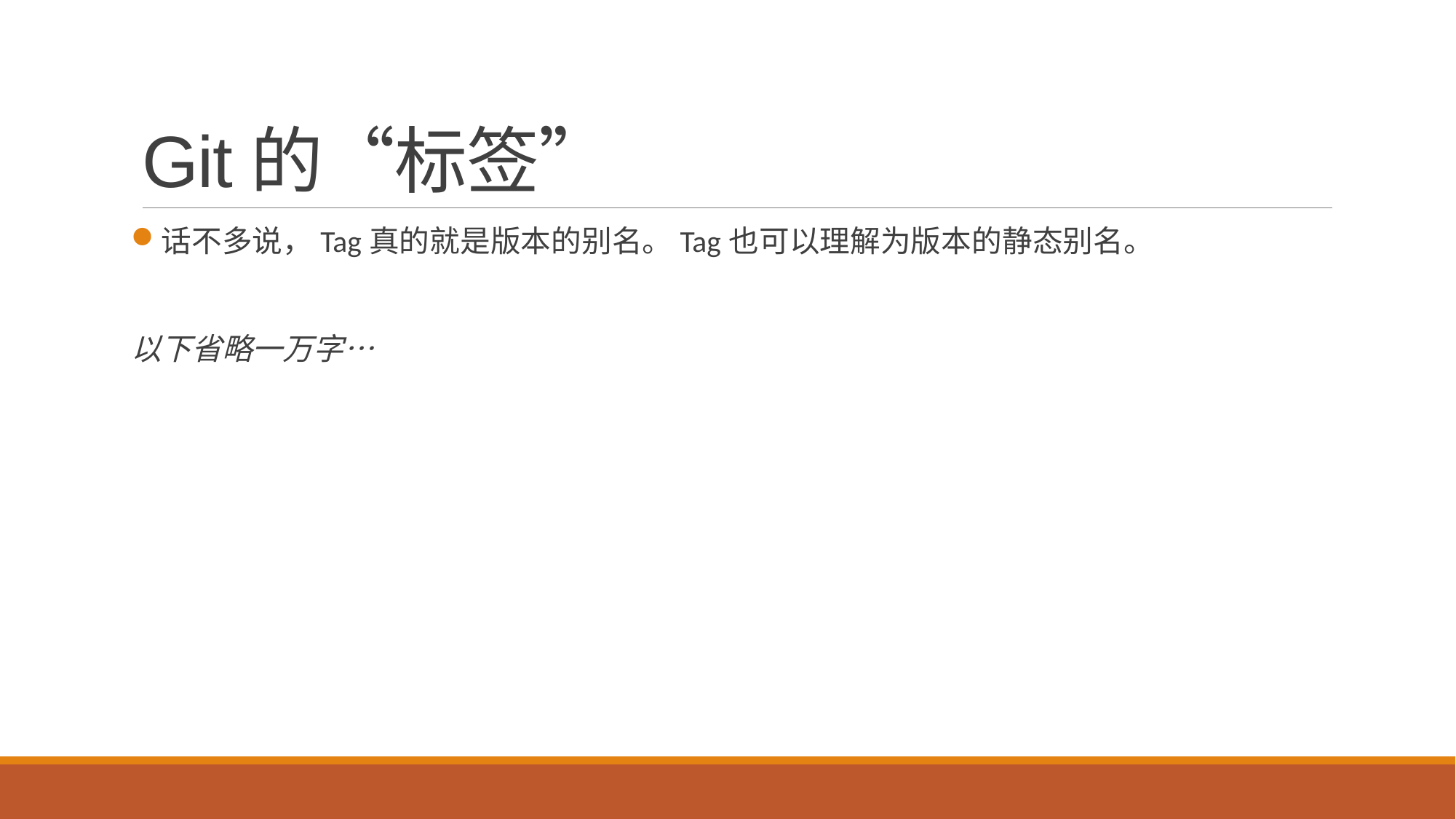

# Git的“标签”
话不多说，Tag真的就是版本的别名。Tag也可以理解为版本的静态别名。

以下省略一万字…